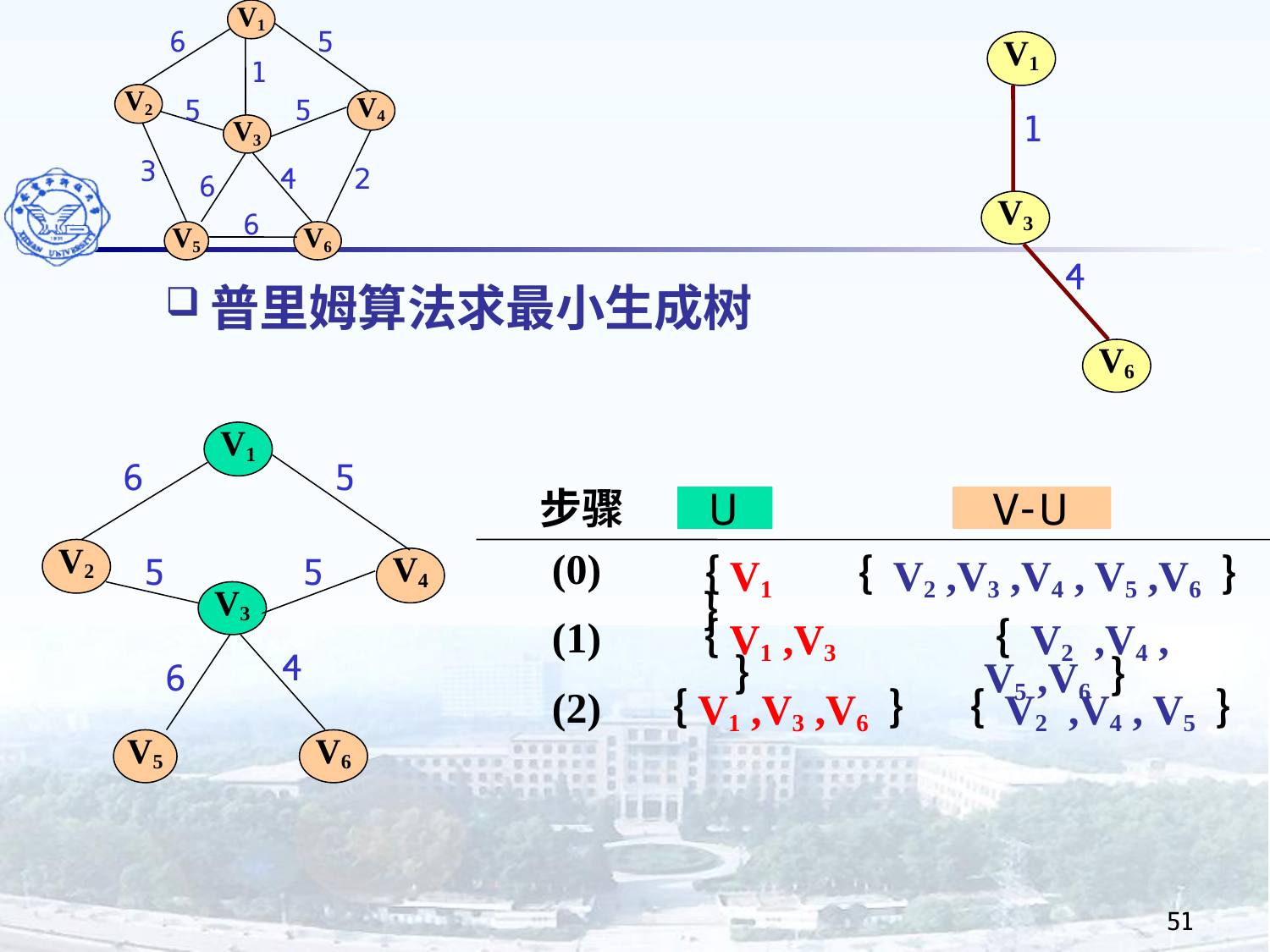

V1
6

5

1
V2
V4
5
5

V3

3

4
2
6
6
V5
V6

V1

1
V3

4
普里姆算法求最小生成树
V6

V1
6

5

步骤
U
V-U
V2

V4

(0)
5
5
｛V1 ｝
｛ V2 ,V3 ,V4 , V5 ,V6 ｝

V3

(1)
｛V1 ,V3 ｝
｛ V2  ,V4 , V5 ,V6 ｝

4
6
(2)
｛V1 ,V3 ,V6 ｝
｛ V2  ,V4 , V5 ｝
V5

V6

51